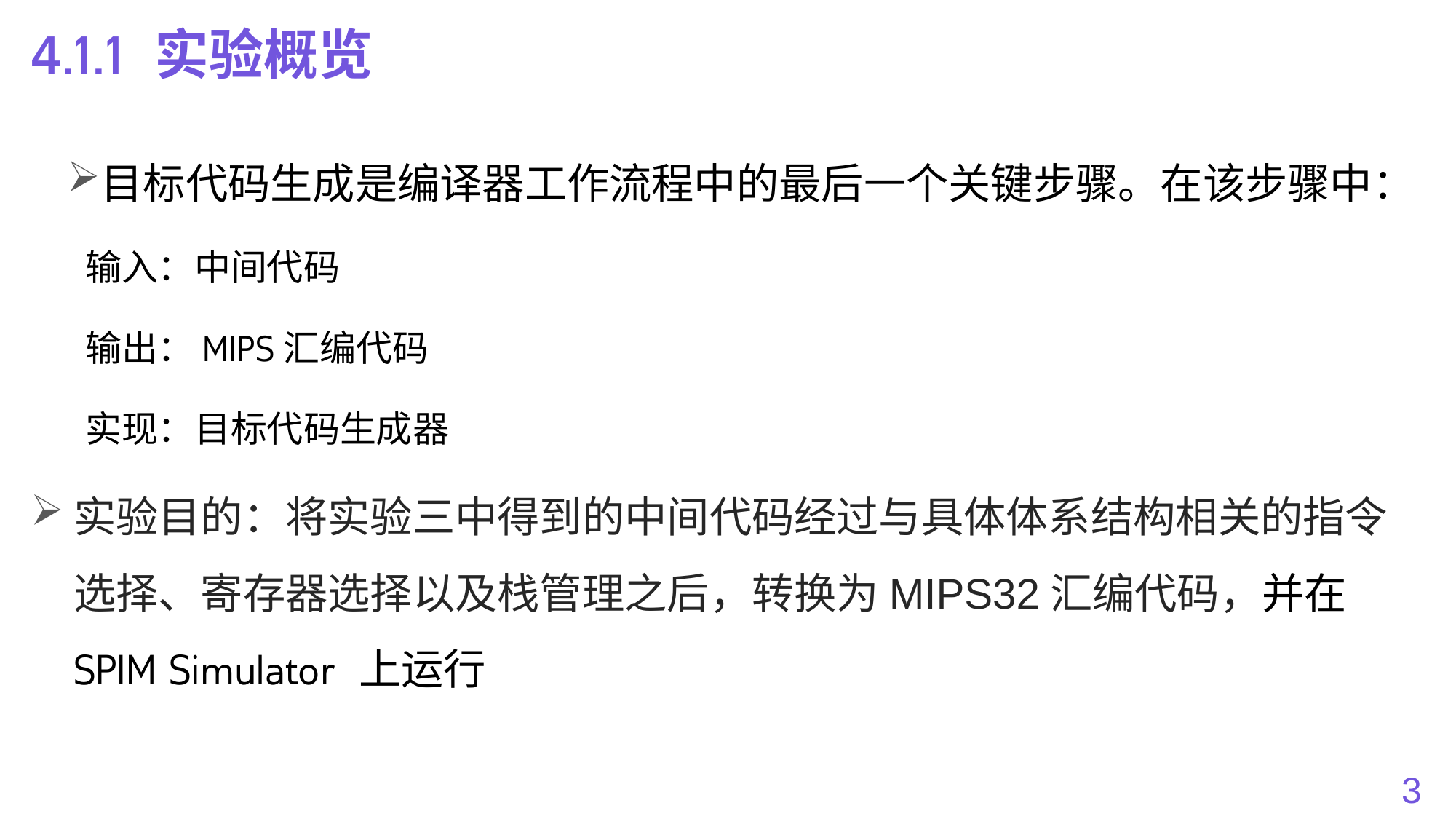

# 4.1.1 实验概览
目标代码生成是编译器工作流程中的最后一个关键步骤。在该步骤中：
输入：中间代码
输出：MIPS汇编代码
实现：目标代码生成器
实验目的：将实验三中得到的中间代码经过与具体体系结构相关的指令选择、寄存器选择以及栈管理之后，转换为MIPS32汇编代码，并在 SPIM Simulator 上运行
3